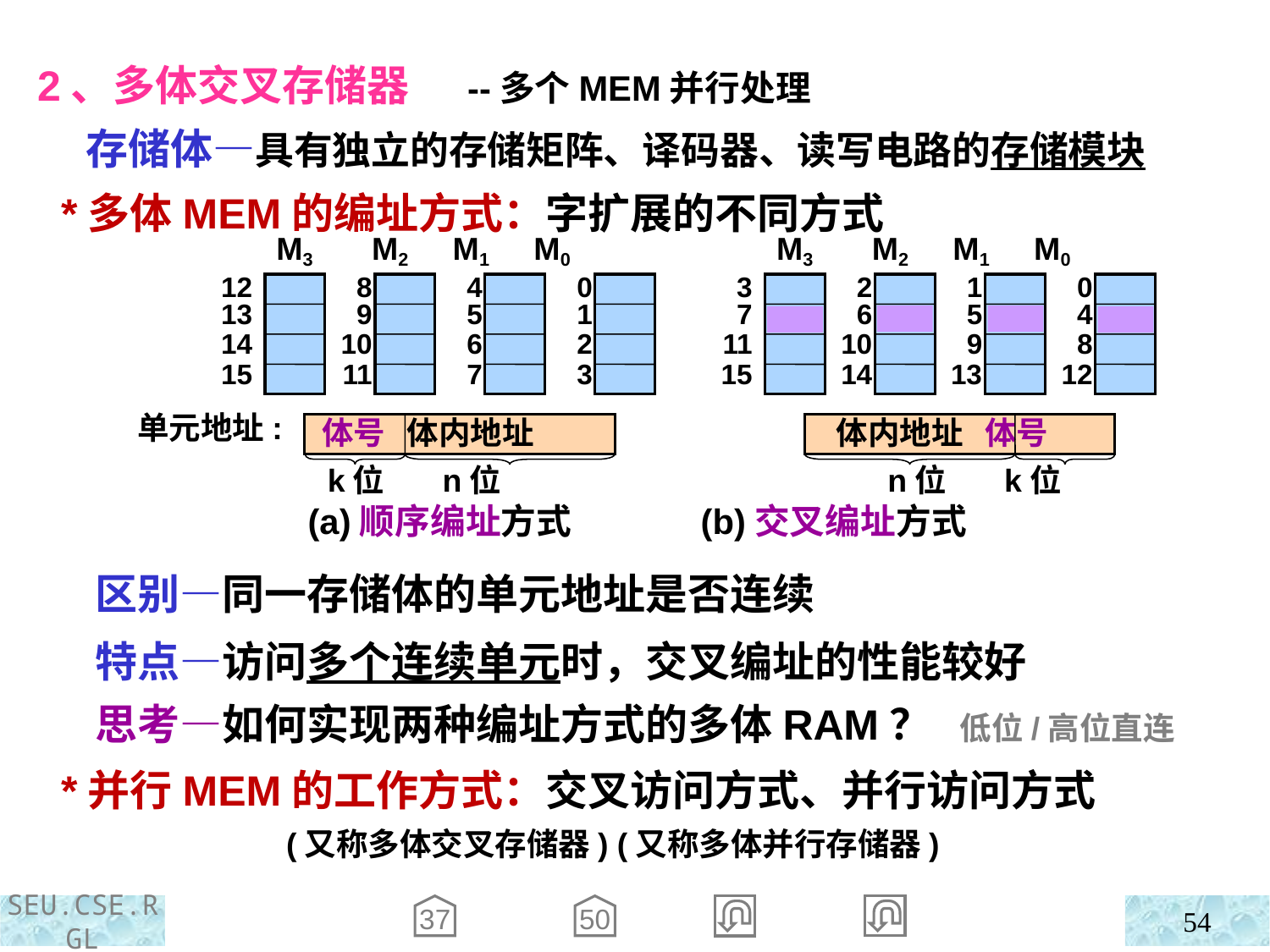

2、多体交叉存储器     --多个MEM并行处理
    存储体—具有独立的存储矩阵、译码器、读写电路的存储模块
  *多体MEM的编址方式：字扩展的不同方式

     区别—同一存储体的单元地址是否连续
 M3       M2     M1     M0
 M3       M2     M1     M0
12
13
14
15

8
9
10
11

4
5
6
7

0
1
2
3

3
7
11
15

2
6
10
14

1
5
9
13

0
4
8
12

单元地址:
 体号   体内地址

   体内地址   体号

n位       k位
k位       n位
(a)顺序编址方式               (b)交叉编址方式
     特点—访问多个连续单元时，交叉编址的性能较好
     思考—如何实现两种编址方式的多体RAM？   低位/高位直连
  *并行MEM的工作方式：交叉访问方式、并行访问方式
                            (又称多体交叉存储器) (又称多体并行存储器)

37
50

54